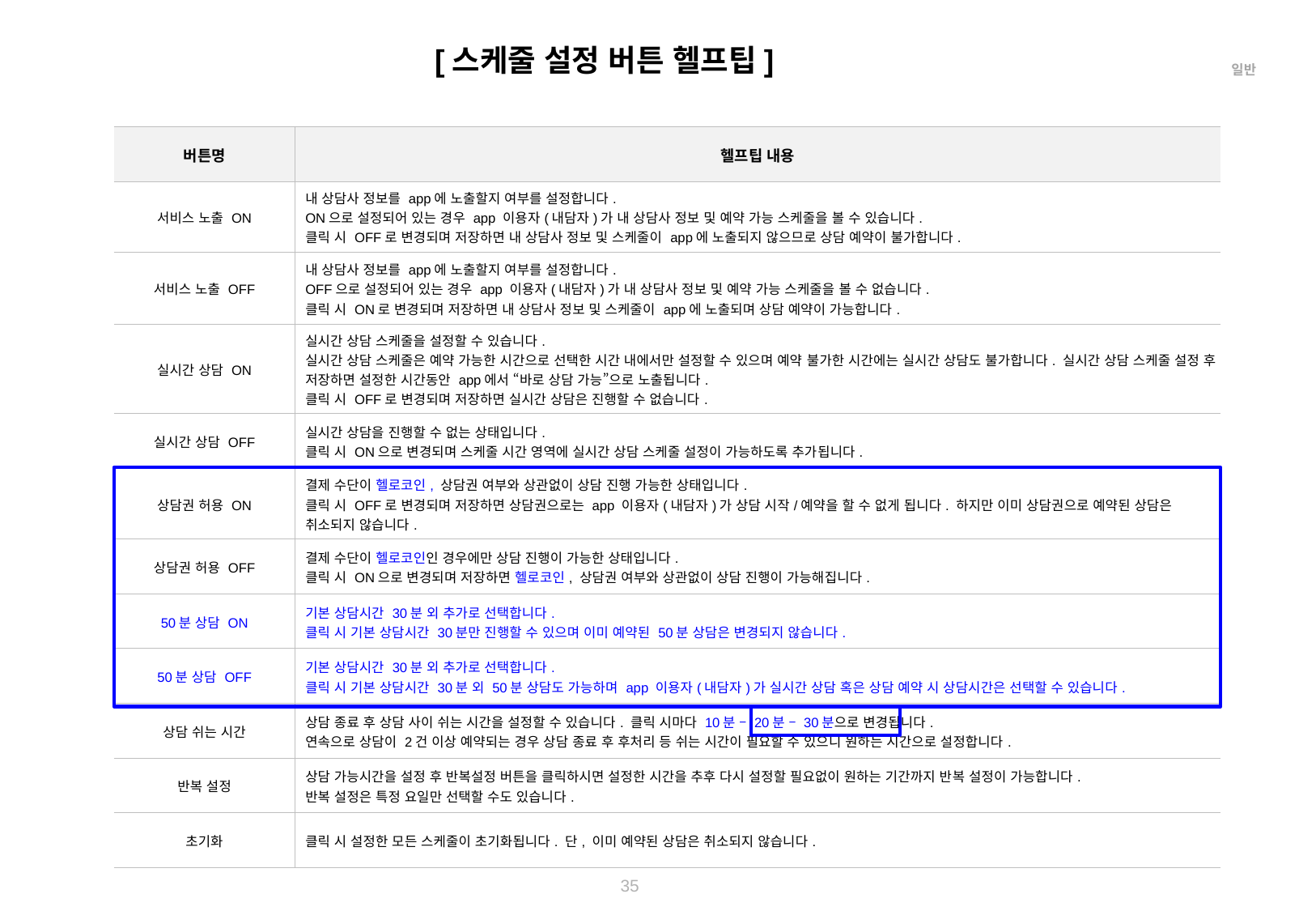

[스케줄 설정 버튼 헬프팁]
| 버튼명 | 헬프팁 내용 |
| --- | --- |
| 서비스 노출 ON | 내 상담사 정보를 app에 노출할지 여부를 설정합니다. ON으로 설정되어 있는 경우 app 이용자(내담자)가 내 상담사 정보 및 예약 가능 스케줄을 볼 수 있습니다. 클릭 시 OFF로 변경되며 저장하면 내 상담사 정보 및 스케줄이 app에 노출되지 않으므로 상담 예약이 불가합니다. |
| 서비스 노출 OFF | 내 상담사 정보를 app에 노출할지 여부를 설정합니다. OFF으로 설정되어 있는 경우 app 이용자(내담자)가 내 상담사 정보 및 예약 가능 스케줄을 볼 수 없습니다. 클릭 시 ON로 변경되며 저장하면 내 상담사 정보 및 스케줄이 app에 노출되며 상담 예약이 가능합니다. |
| 실시간 상담 ON | 실시간 상담 스케줄을 설정할 수 있습니다. 실시간 상담 스케줄은 예약 가능한 시간으로 선택한 시간 내에서만 설정할 수 있으며 예약 불가한 시간에는 실시간 상담도 불가합니다. 실시간 상담 스케줄 설정 후 저장하면 설정한 시간동안 app에서 “바로 상담 가능”으로 노출됩니다. 클릭 시 OFF로 변경되며 저장하면 실시간 상담은 진행할 수 없습니다. |
| 실시간 상담 OFF | 실시간 상담을 진행할 수 없는 상태입니다. 클릭 시 ON으로 변경되며 스케줄 시간 영역에 실시간 상담 스케줄 설정이 가능하도록 추가됩니다. |
| 상담권 허용 ON | 결제 수단이 헬로코인, 상담권 여부와 상관없이 상담 진행 가능한 상태입니다. 클릭 시 OFF로 변경되며 저장하면 상담권으로는 app 이용자(내담자)가 상담 시작/예약을 할 수 없게 됩니다. 하지만 이미 상담권으로 예약된 상담은 취소되지 않습니다. |
| 상담권 허용 OFF | 결제 수단이 헬로코인인 경우에만 상담 진행이 가능한 상태입니다. 클릭 시 ON으로 변경되며 저장하면 헬로코인, 상담권 여부와 상관없이 상담 진행이 가능해집니다. |
| 50분 상담 ON | 기본 상담시간 30분 외 추가로 선택합니다. 클릭 시 기본 상담시간 30분만 진행할 수 있으며 이미 예약된 50분 상담은 변경되지 않습니다. |
| 50분 상담 OFF | 기본 상담시간 30분 외 추가로 선택합니다. 클릭 시 기본 상담시간 30분 외 50분 상담도 가능하며 app 이용자(내담자)가 실시간 상담 혹은 상담 예약 시 상담시간은 선택할 수 있습니다. |
| 상담 쉬는 시간 | 상담 종료 후 상담 사이 쉬는 시간을 설정할 수 있습니다. 클릭 시마다 10분 – 20분 – 30분으로 변경됩니다. 연속으로 상담이 2건 이상 예약되는 경우 상담 종료 후 후처리 등 쉬는 시간이 필요할 수 있으니 원하는 시간으로 설정합니다. |
| 반복 설정 | 상담 가능시간을 설정 후 반복설정 버튼을 클릭하시면 설정한 시간을 추후 다시 설정할 필요없이 원하는 기간까지 반복 설정이 가능합니다. 반복 설정은 특정 요일만 선택할 수도 있습니다. |
| 초기화 | 클릭 시 설정한 모든 스케줄이 초기화됩니다. 단, 이미 예약된 상담은 취소되지 않습니다. |

35